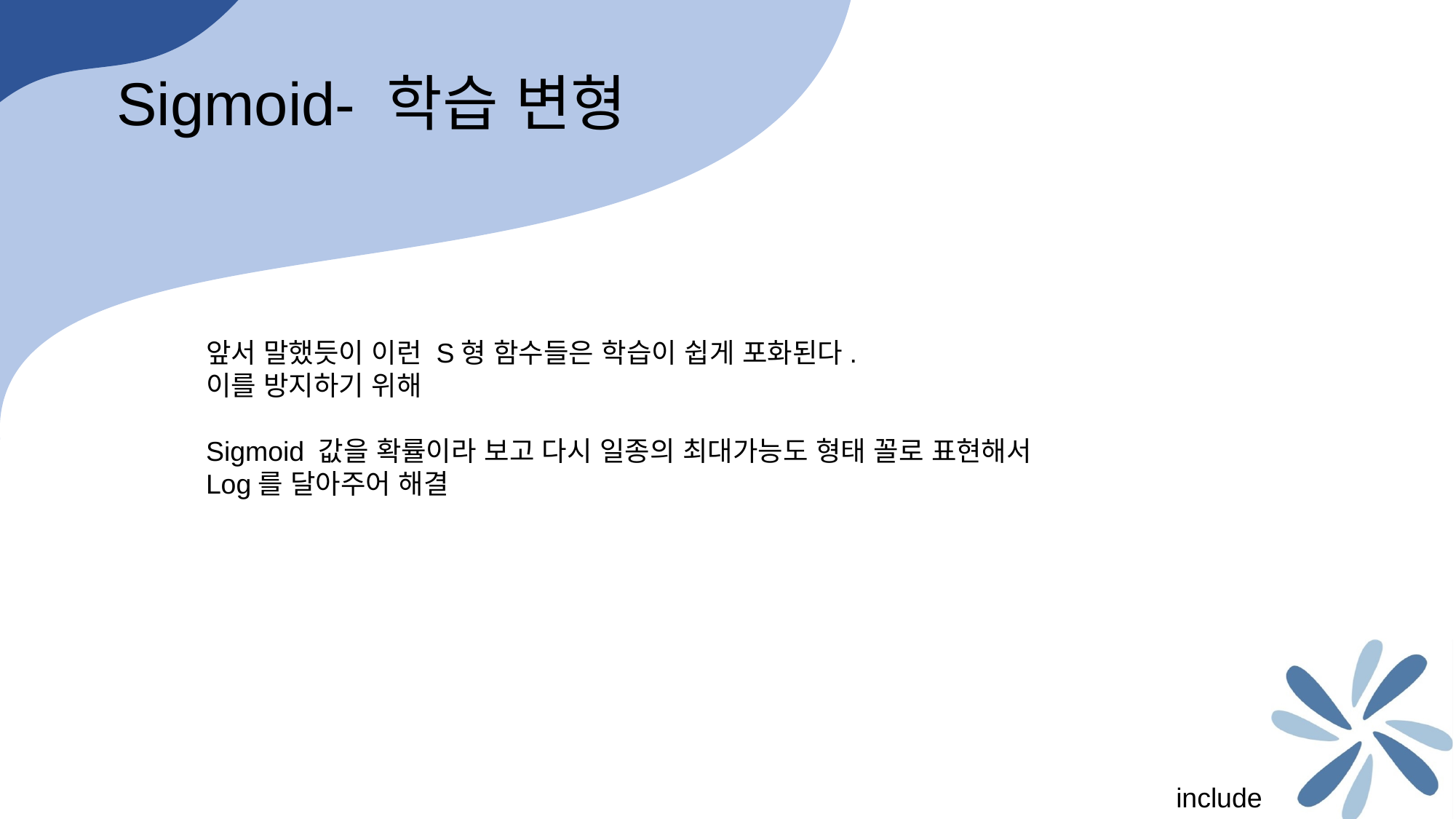

Sigmoid- 학습 변형
앞서 말했듯이 이런 S형 함수들은 학습이 쉽게 포화된다.
이를 방지하기 위해

Sigmoid 값을 확률이라 보고 다시 일종의 최대가능도 형태 꼴로 표현해서
Log를 달아주어 해결